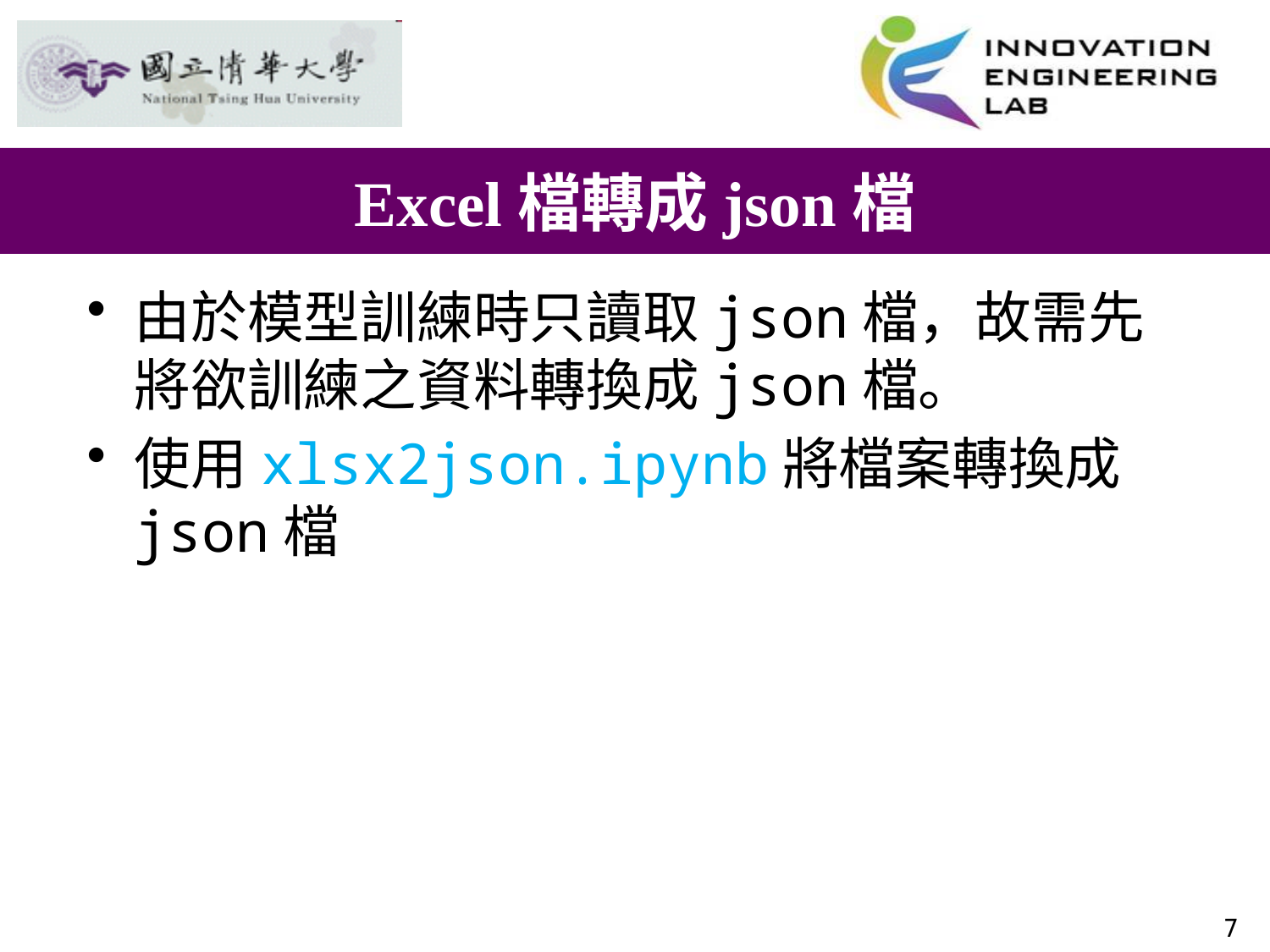

# Excel檔轉成json檔
由於模型訓練時只讀取json檔，故需先將欲訓練之資料轉換成json檔。
使用xlsx2json.ipynb將檔案轉換成json檔
7